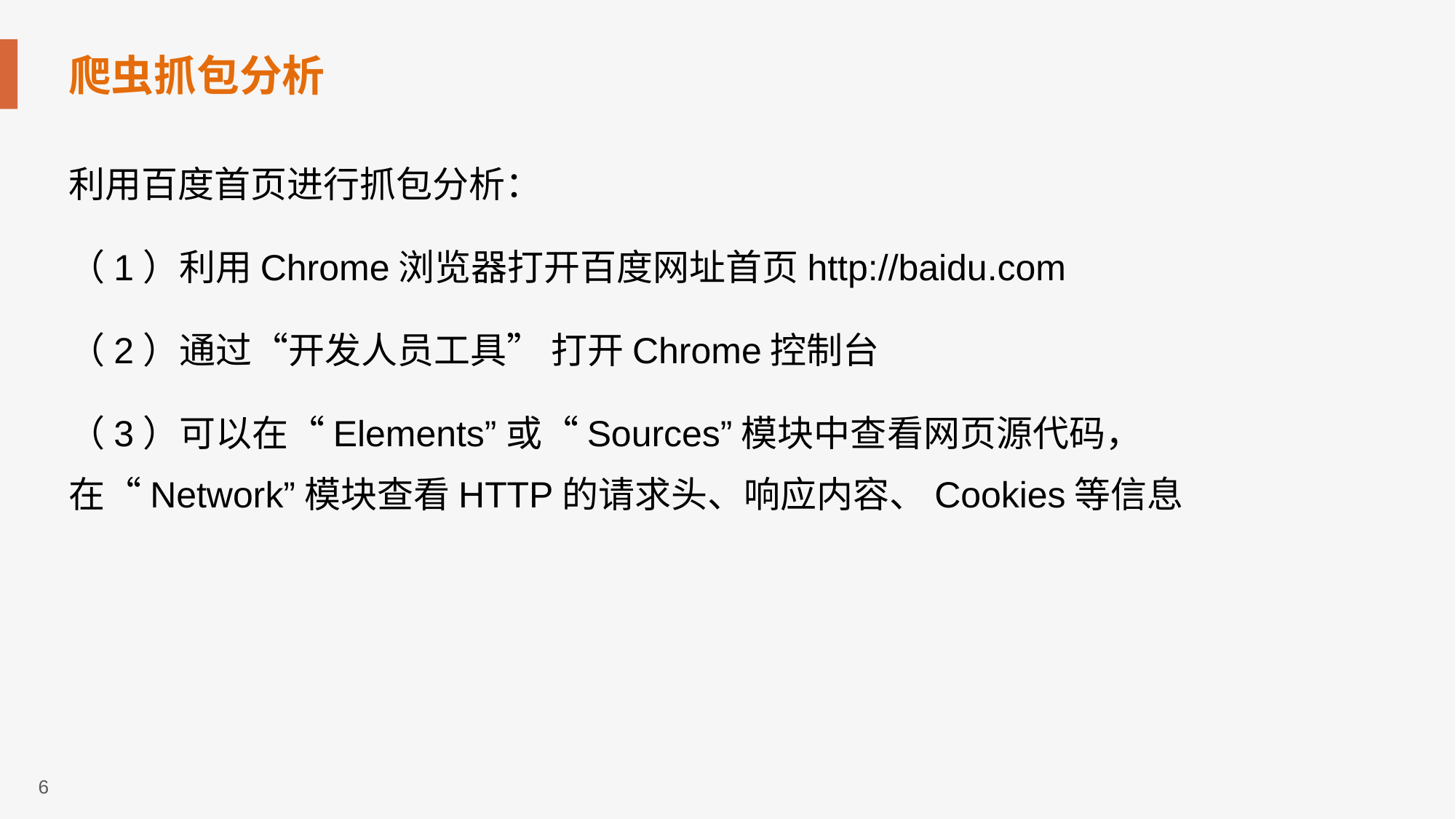

# 爬虫抓包分析
利用百度首页进行抓包分析：
（1）利用Chrome浏览器打开百度网址首页http://baidu.com
（2）通过“开发人员工具” 打开Chrome控制台
（3）可以在“Elements”或“Sources”模块中查看网页源代码，在“Network”模块查看HTTP的请求头、响应内容、Cookies等信息